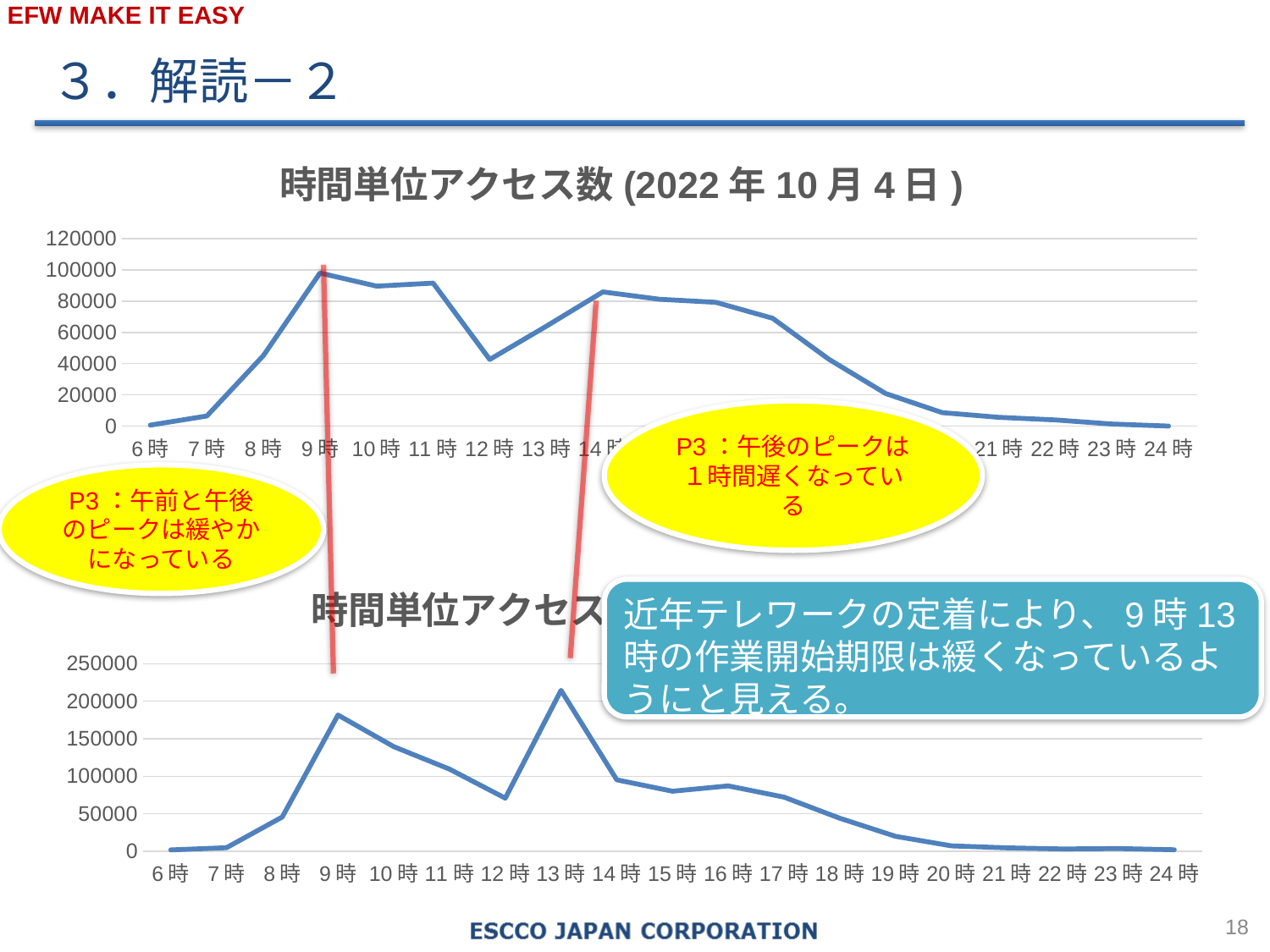

３．解読－２

### Chart: 時間単位アクセス数(2022年10月4日)

| Category | 時間件数 |
|---|---|
| 6時 | 588.0 |
| 7時 | 6458.0 |
| 8時 | 45162.0 |
| 9時 | 98031.0 |
| 10時 | 89629.0 |
| 11時 | 91571.0 |
| 12時 | 42647.0 |
| 13時 | 63912.0 |
| 14時 | 85951.0 |
| 15時 | 81245.0 |
| 16時 | 79213.0 |
| 17時 | 69032.0 |
| 18時 | 42662.0 |
| 19時 | 20824.0 |
| 20時 | 8602.0 |
| 21時 | 5584.0 |
| 22時 | 3926.0 |
| 23時 | 1288.0 |
| 24時 | 0.0 |
P3：午後のピークは１時間遅くなっている
P3：午前と午後のピークは緩やかになっている

### Chart: 時間単位アクセス数（2019年11月）

| Category | 時間帯別接続数 |
|---|---|
| 6時 | 1830.0 |
| 7時 | 4750.0 |
| 8時 | 45682.0 |
| 9時 | 181682.0 |
| 10時 | 139442.0 |
| 11時 | 109466.0 |
| 12時 | 70756.0 |
| 13時 | 214576.0 |
| 14時 | 95250.0 |
| 15時 | 80006.0 |
| 16時 | 87141.0 |
| 17時 | 72201.0 |
| 18時 | 44075.0 |
| 19時 | 19963.0 |
| 20時 | 7246.0 |
| 21時 | 4551.0 |
| 22時 | 3101.0 |
| 23時 | 3598.0 |
| 24時 | 2000.0 |
近年テレワークの定着により、9時13時の作業開始期限は緩くなっているようにと見える。
18